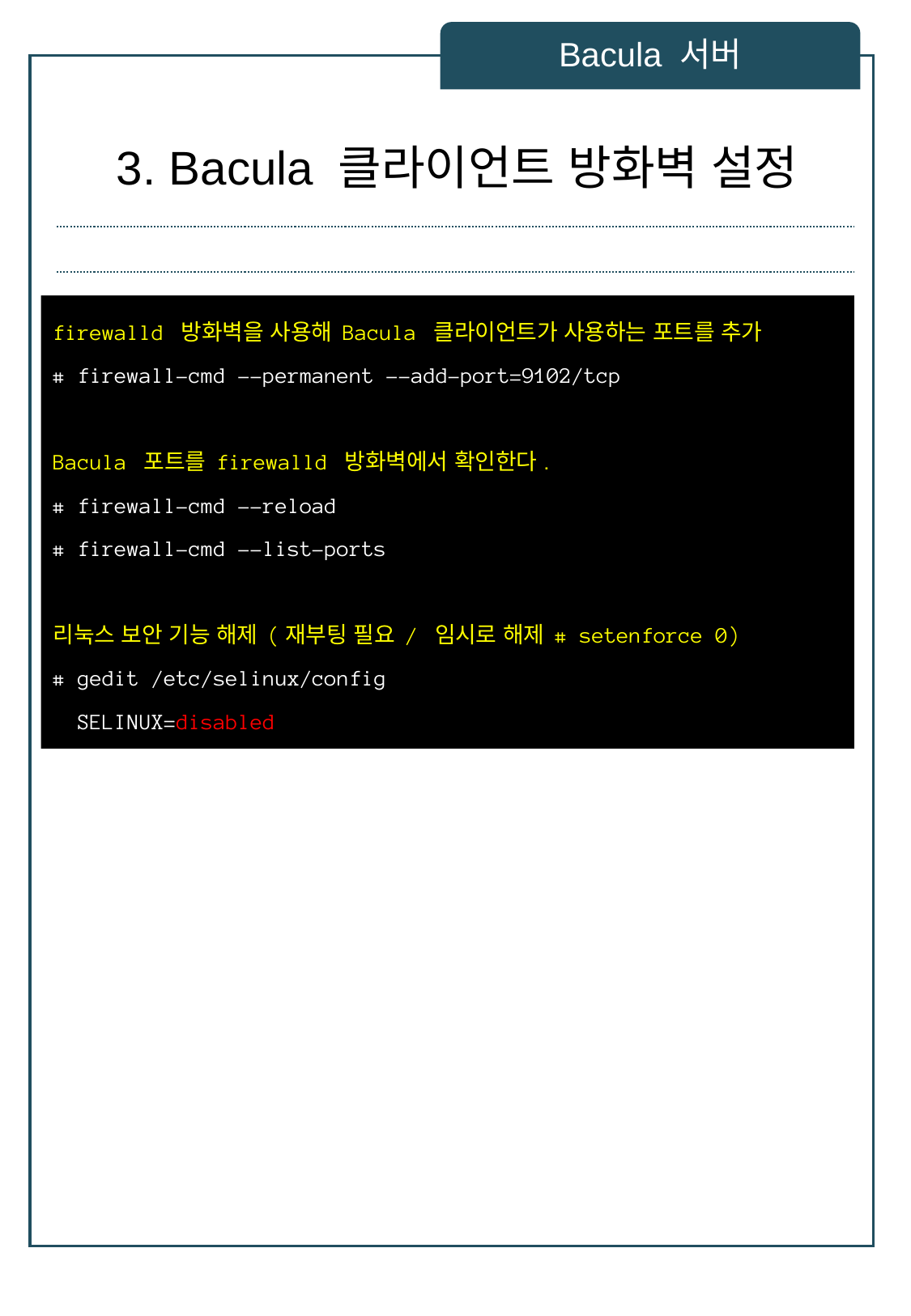

Bacula 서버

# 3. Bacula 클라이언트 방화벽 설정

firewalld 방화벽을 사용해 Bacula 클라이언트가 사용하는 포트를 추가
# firewall-cmd --permanent --add-port=9102/tcp

Bacula 포트를 firewalld 방화벽에서 확인한다.
# firewall-cmd --reload
# firewall-cmd --list-ports

리눅스 보안 기능 해제 (재부팅 필요 / 임시로 해제 # setenforce 0)
# gedit /etc/selinux/config
  SELINUX=disabled